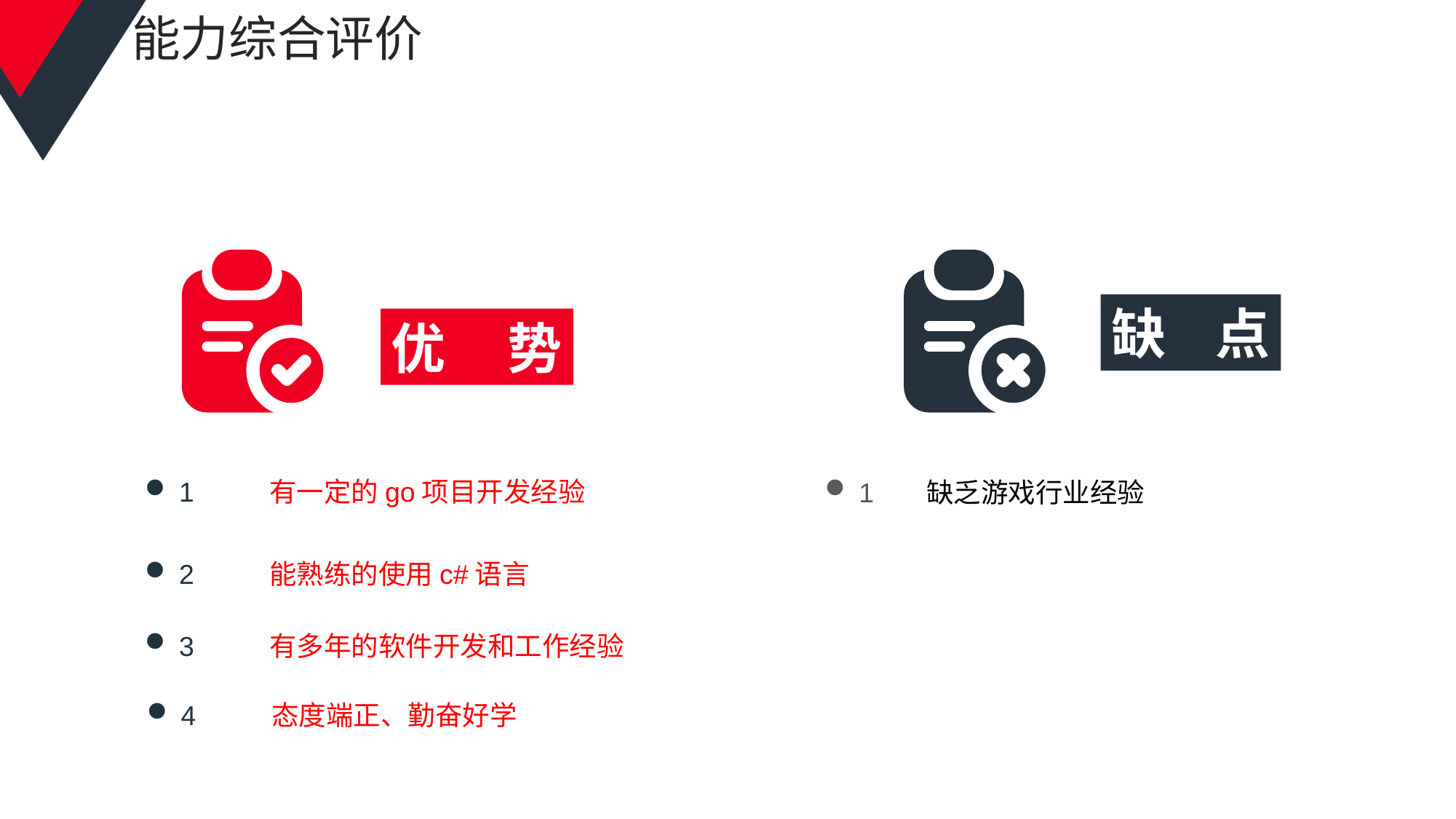

# 能力综合评价

优     势

缺    点
1         有一定的go项目开发经验

1      缺乏游戏行业经验

2         能熟练的使用c#语言

3         有多年的软件开发和工作经验
4         态度端正、勤奋好学